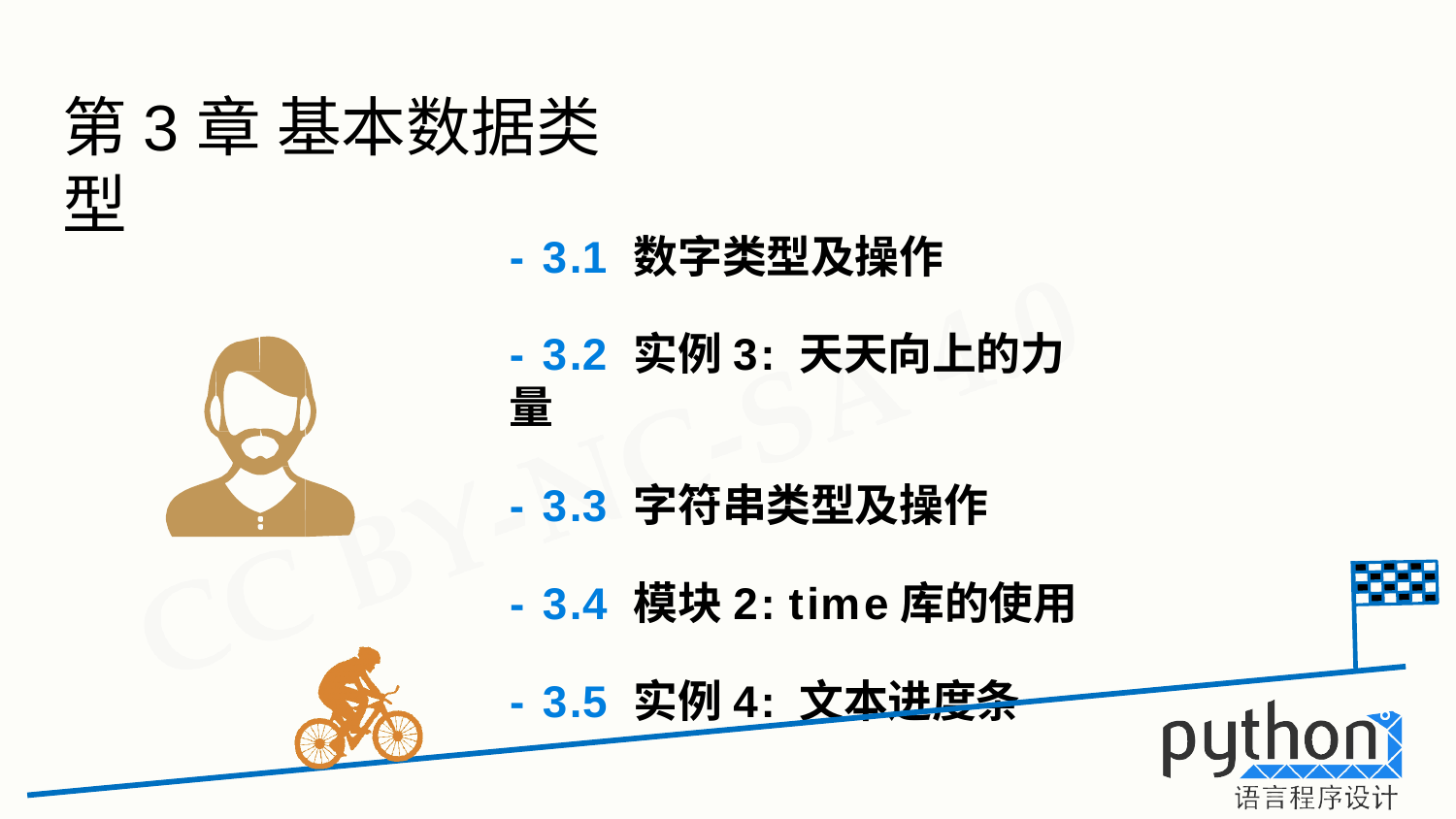

# 第3章 基本数据类型
- 3.1 数字类型及操作

- 3.2 实例3: 天天向上的力量

- 3.3 字符串类型及操作

- 3.4 模块2: time库的使用

- 3.5 实例4: 文本进度条